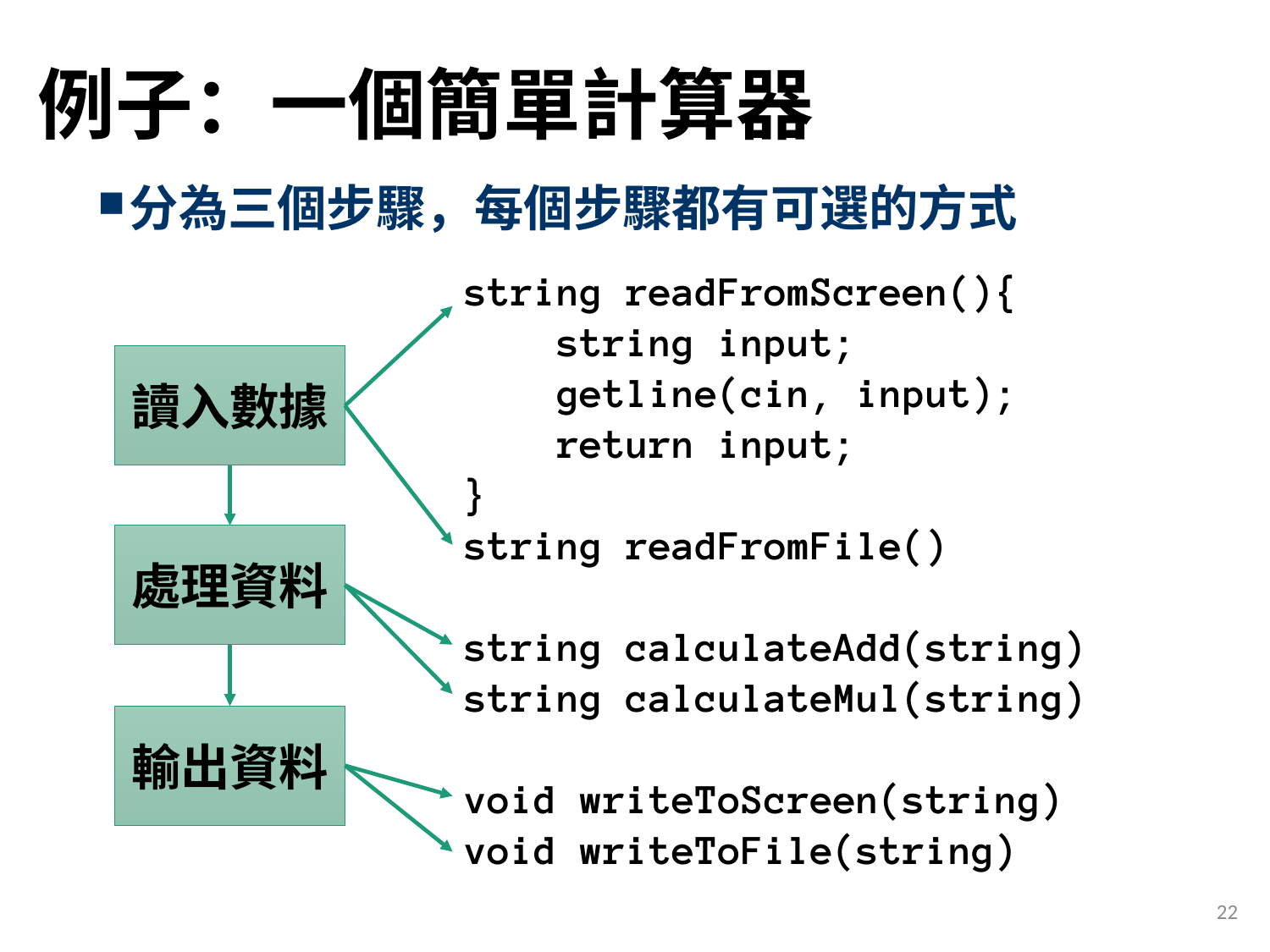

# 例子：一個簡單計算器
分為三個步驟，每個步驟都有可選的方式
string readFromScreen(){
    string input;
    getline(cin, input);
    return input;
}
string readFromFile()

string calculateAdd(string)
string calculateMul(string)

void writeToScreen(string)
void writeToFile(string)
讀入數據
處理資料
輸出資料
22